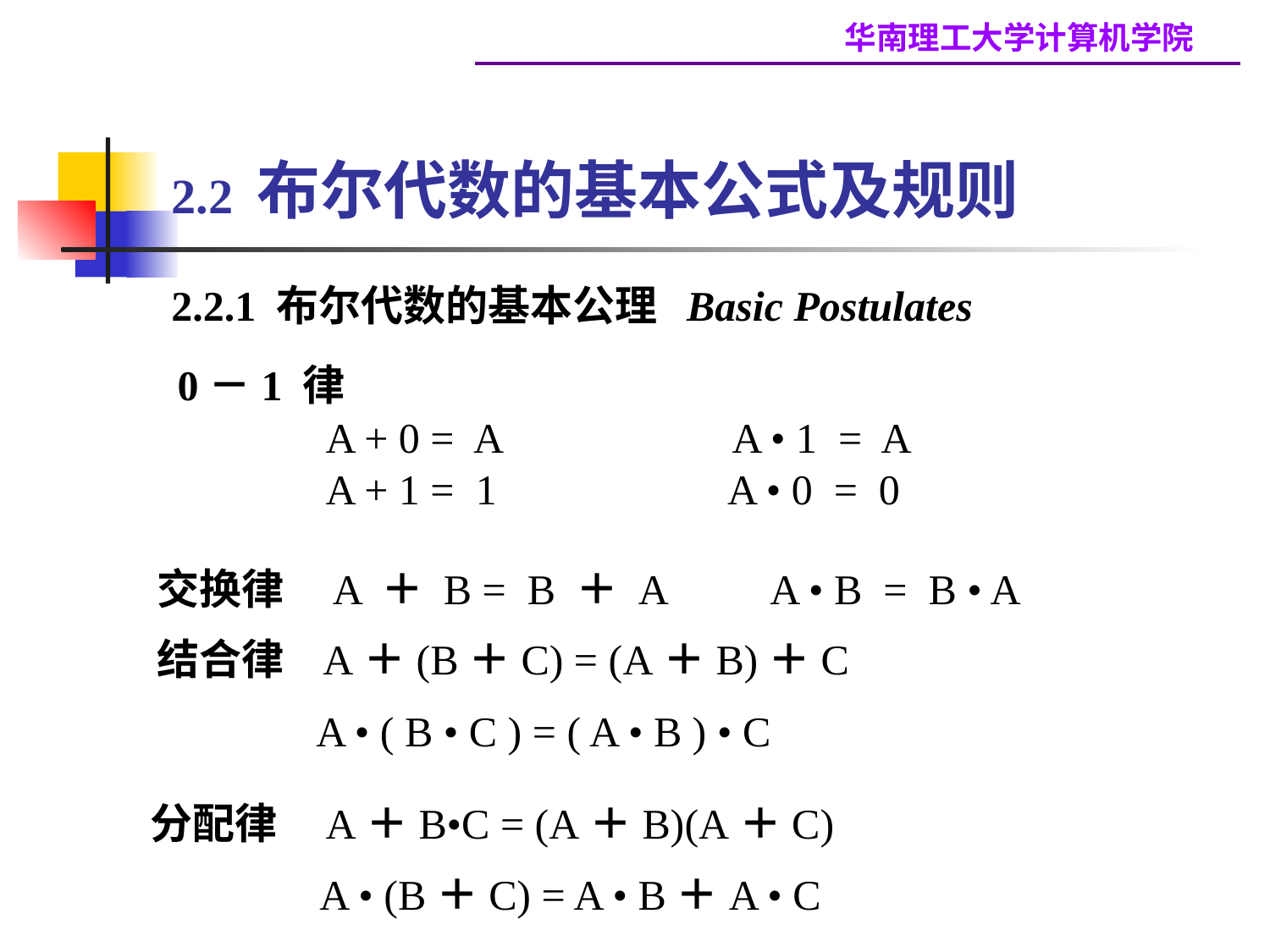

# 2.2 布尔代数的基本公式及规则
2.2.1 布尔代数的基本公理  Basic Postulates
0－1 律
              A + 0 =  A                      A • 1  =  A
              A + 1 =  1                      A • 0  =  0
交换律    A ＋ B =  B ＋ A          A • B  =  B • A
结合律   A＋(B＋C) = (A＋B)＋C
               A • ( B • C ) = ( A • B ) • C
分配律    A＋B•C = (A＋B)(A＋C)
                A • (B＋C) = A • B＋A • C